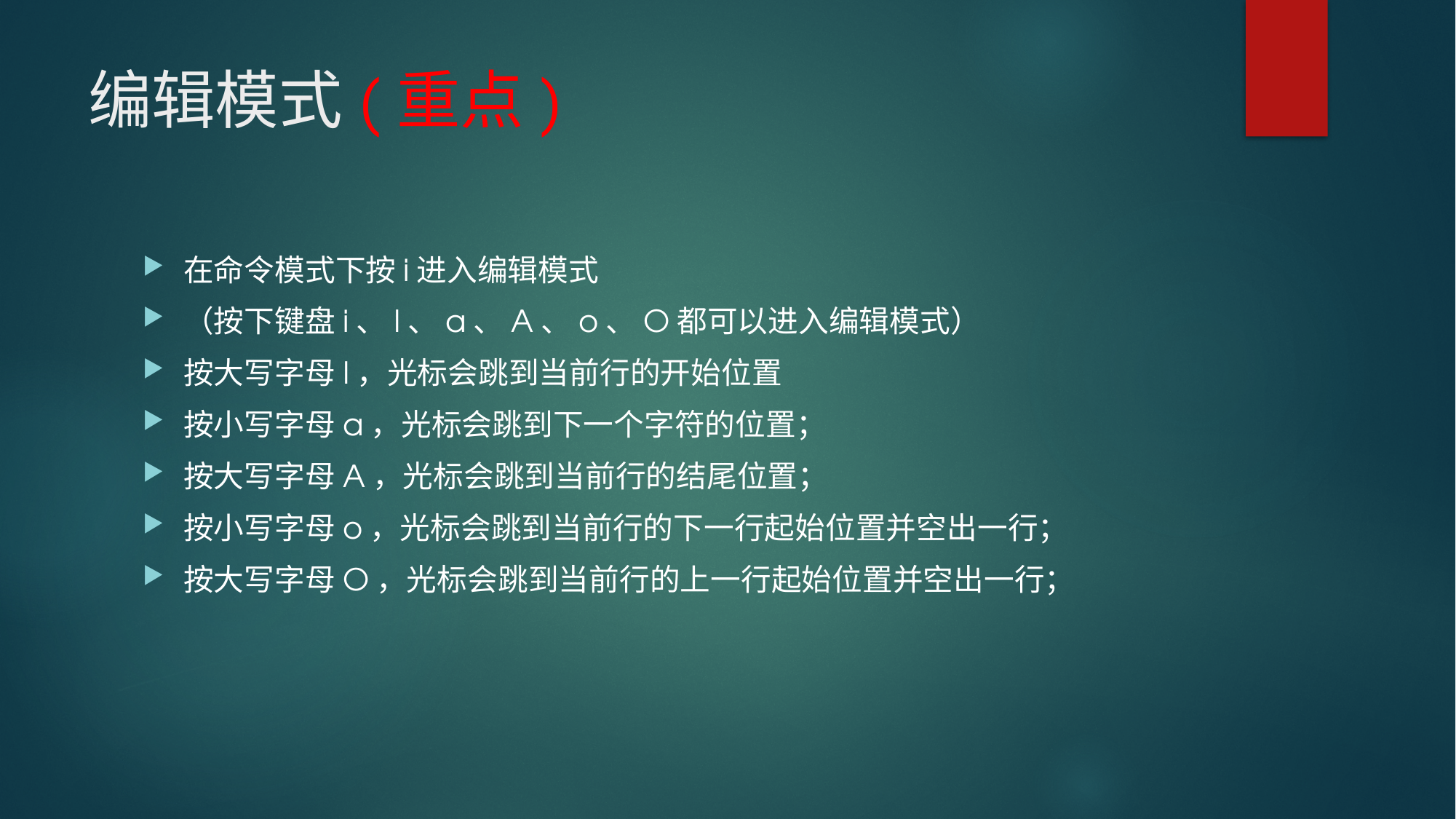

# 编辑模式(重点)
在命令模式下按i进入编辑模式
（按下键盘i、I、a、A、o、O都可以进入编辑模式）
按大写字母I，光标会跳到当前行的开始位置
按小写字母a，光标会跳到下一个字符的位置；
按大写字母A，光标会跳到当前行的结尾位置；
按小写字母o，光标会跳到当前行的下一行起始位置并空出一行；
按大写字母O，光标会跳到当前行的上一行起始位置并空出一行；